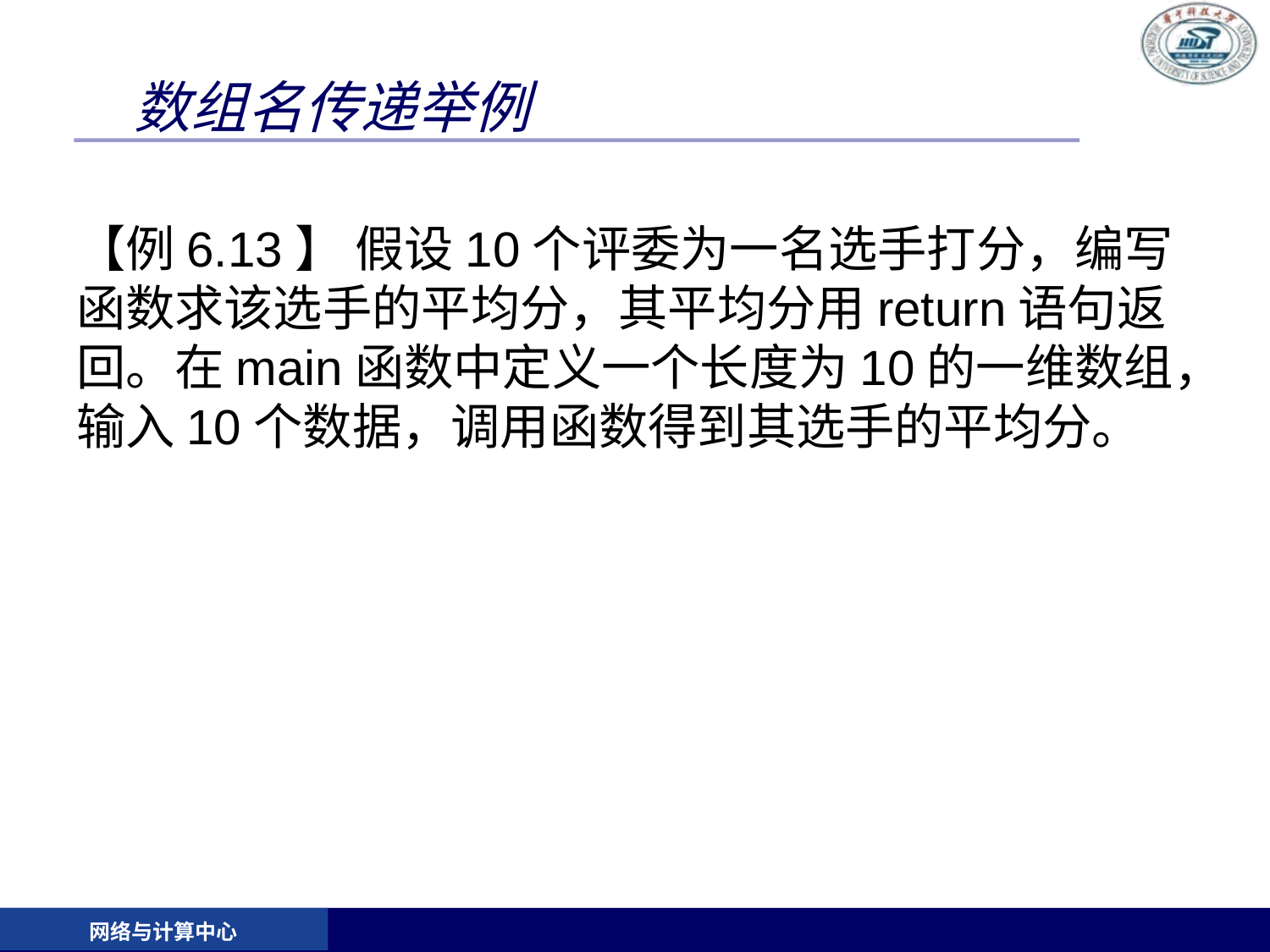

# 数组名传递举例
【例6.13】 假设10个评委为一名选手打分，编写函数求该选手的平均分，其平均分用return语句返回。在main函数中定义一个长度为10的一维数组，输入10个数据，调用函数得到其选手的平均分。
网络与计算中心